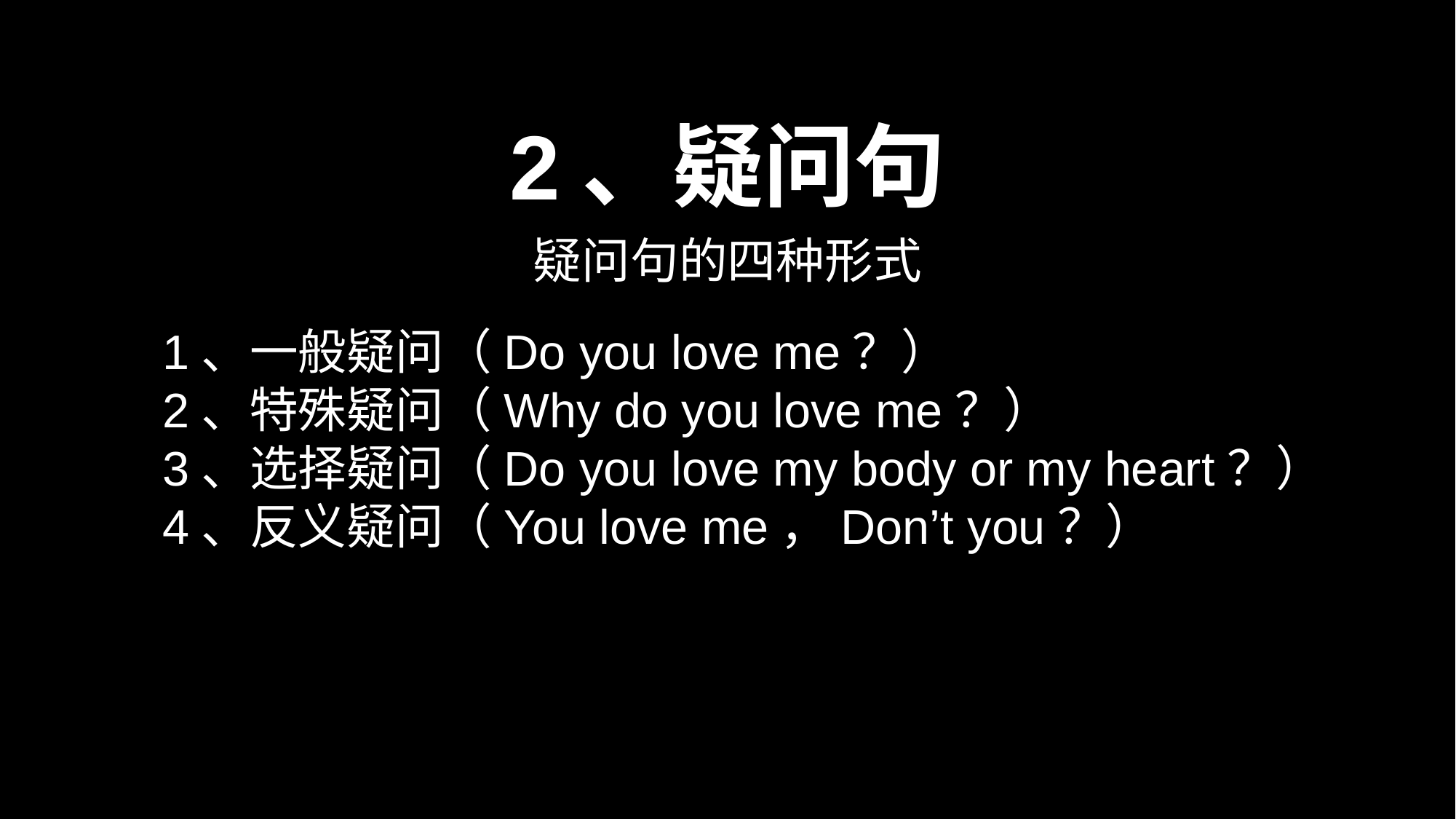

2、疑问句
疑问句的四种形式
1、一般疑问（Do you love me？）
2、特殊疑问（Why do you love me？）
3、选择疑问（Do you love my body or my heart？）
4、反义疑问（You love me，Don’t you？）